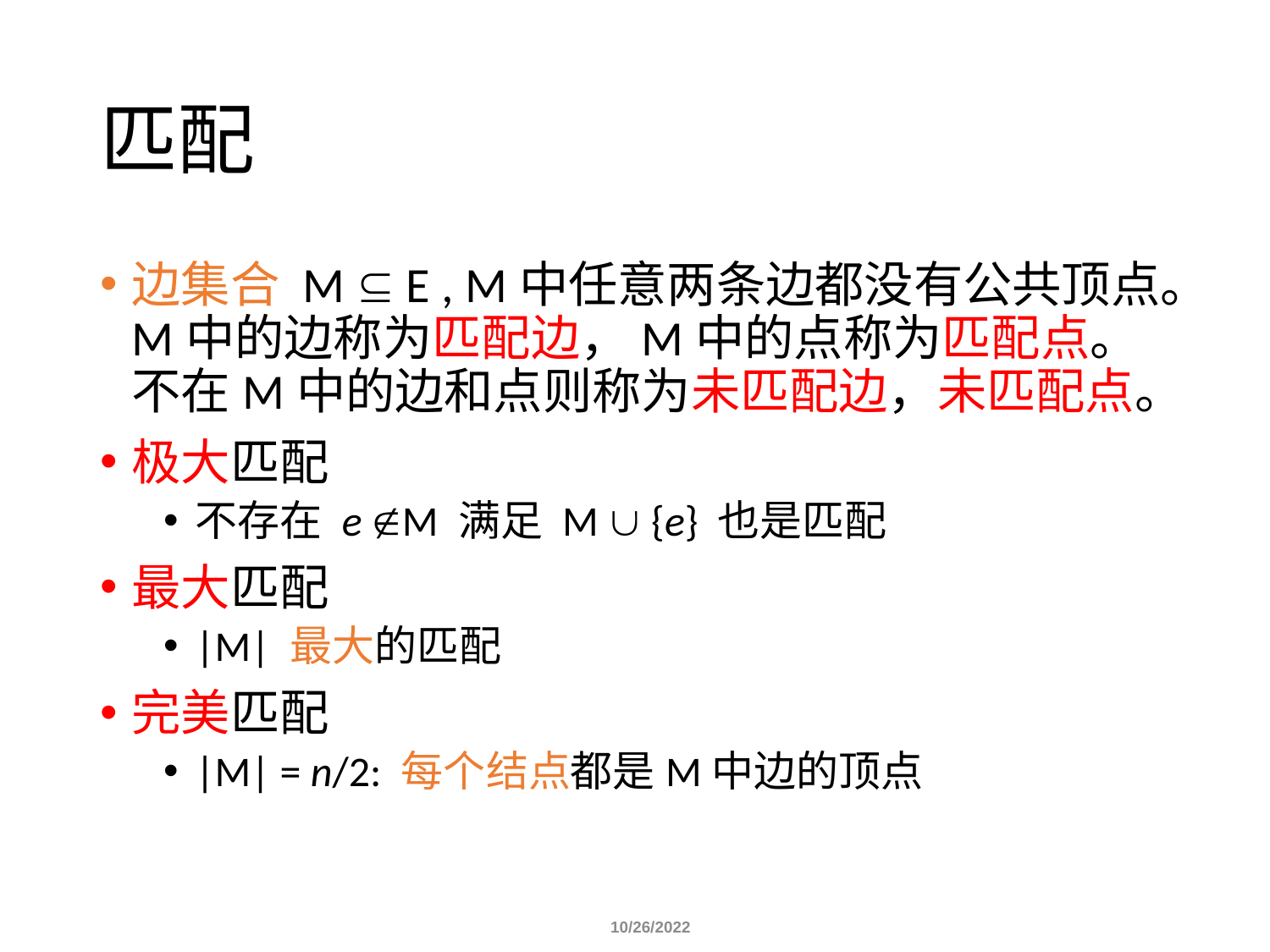

# 匹配
边集合 M ⊆ E , M中任意两条边都没有公共顶点。M中的边称为匹配边，M中的点称为匹配点。不在M中的边和点则称为未匹配边，未匹配点。
极大匹配
不存在 e ∉M 满足 M ∪ {e} 也是匹配
最大匹配
|M| 最大的匹配
完美匹配
|M| = n/2: 每个结点都是M中边的顶点
		 				            10/26/2022